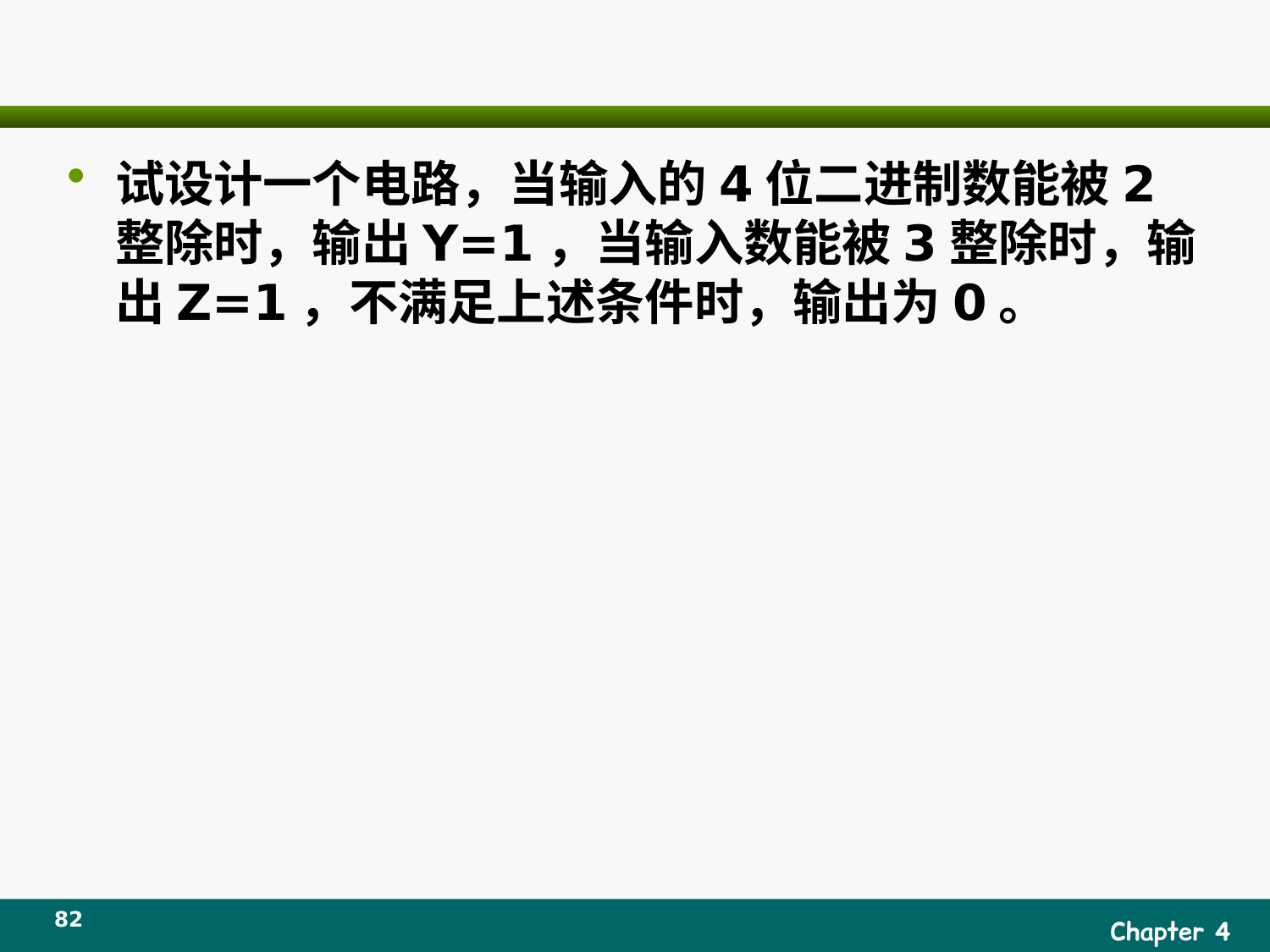

#
试设计一个电路，当输入的4位二进制数能被2整除时，输出Y=1，当输入数能被3整除时，输出Z=1，不满足上述条件时，输出为0。
82
Chapter 4